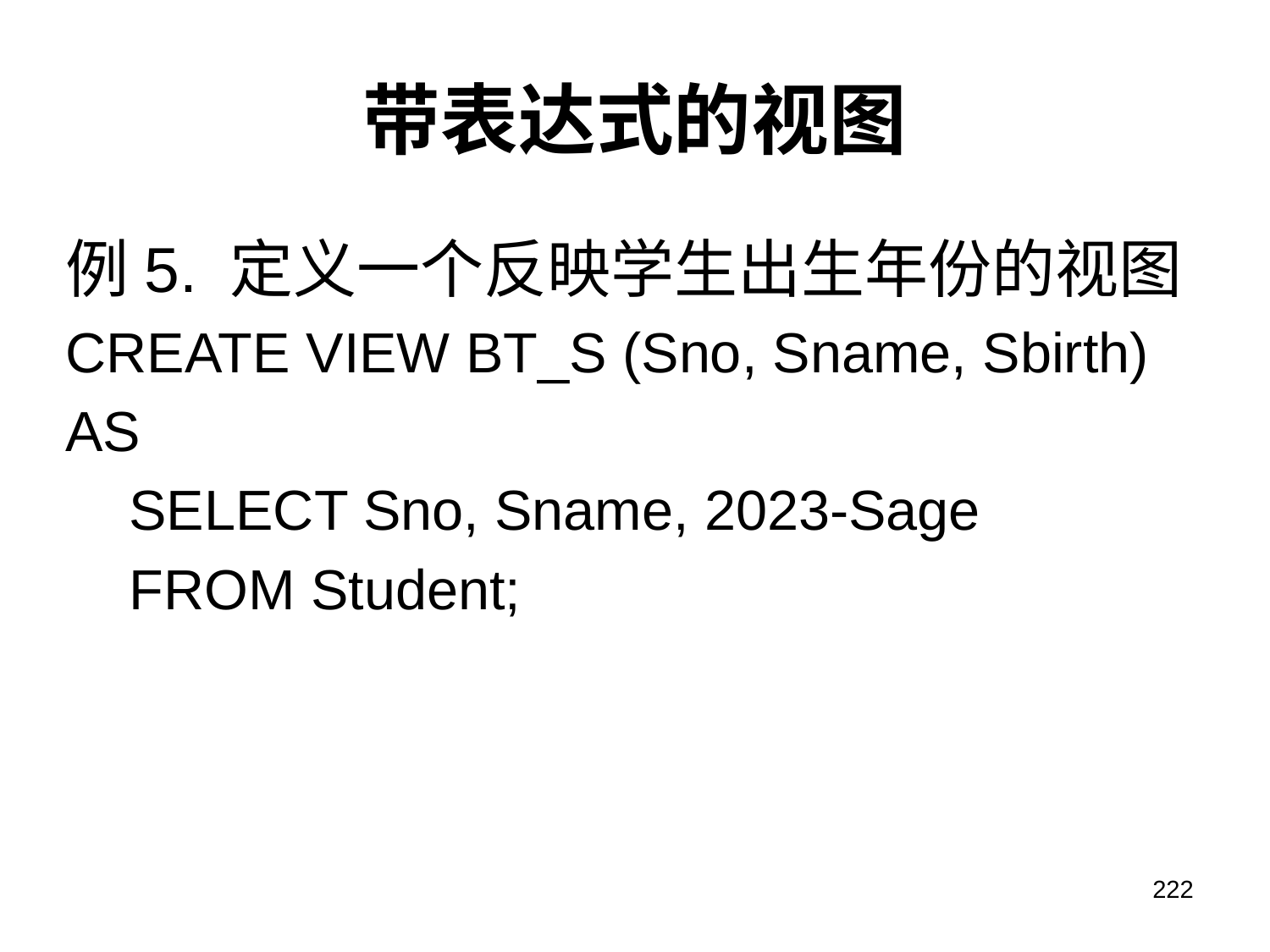

# 带表达式的视图
例5. 定义一个反映学生出生年份的视图
CREATE VIEW BT_S (Sno, Sname, Sbirth)
AS
SELECT Sno, Sname, 2023-Sage
FROM Student;

222